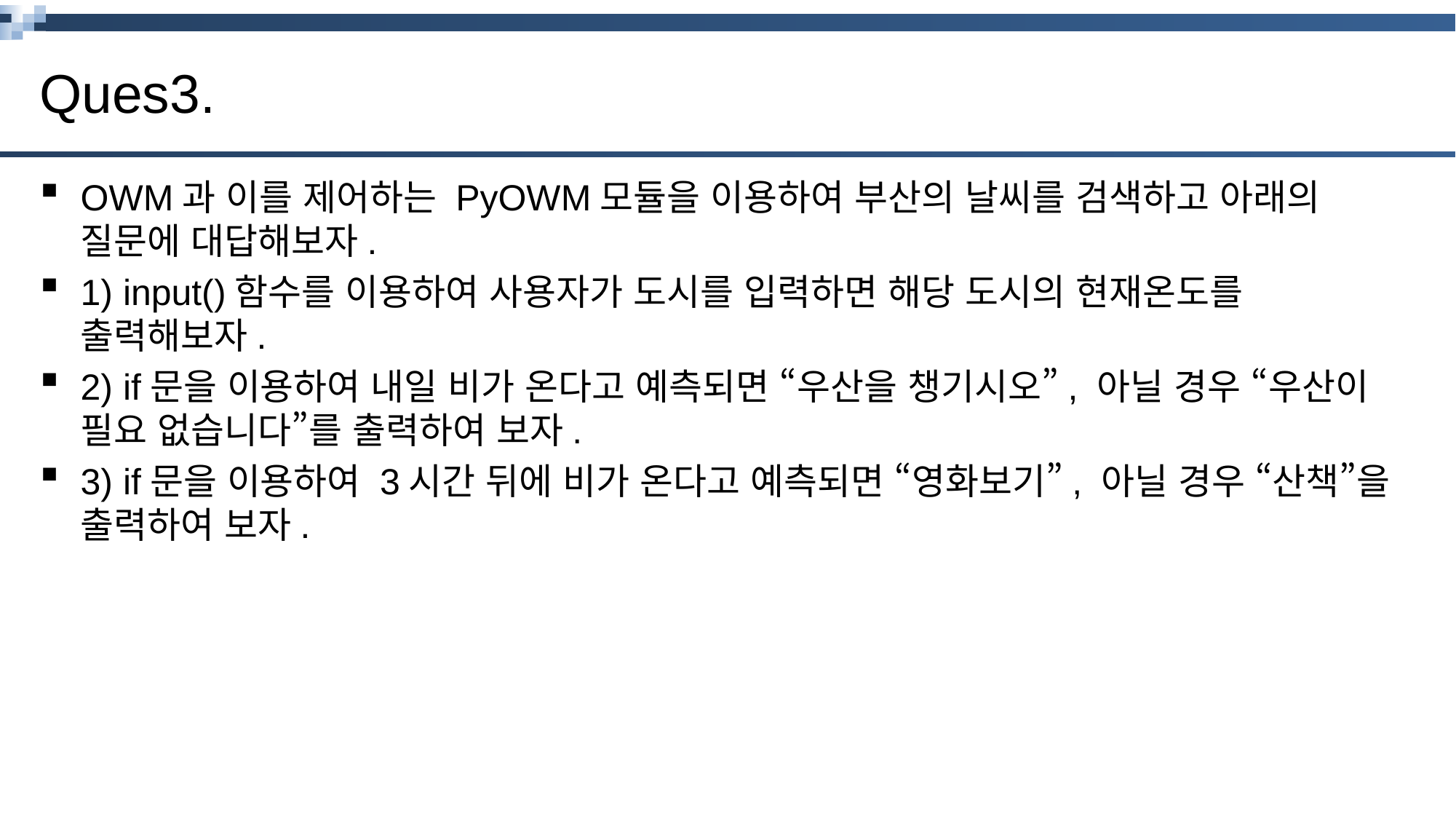

# Ques3.
OWM과 이를 제어하는 PyOWM모듈을 이용하여 부산의 날씨를 검색하고 아래의 질문에 대답해보자.
1) input()함수를 이용하여 사용자가 도시를 입력하면 해당 도시의 현재온도를 출력해보자.
2) if문을 이용하여 내일 비가 온다고 예측되면 “우산을 챙기시오”, 아닐 경우 “우산이 필요 없습니다”를 출력하여 보자.
3) if문을 이용하여 3시간 뒤에 비가 온다고 예측되면 “영화보기”, 아닐 경우 “산책”을 출력하여 보자.